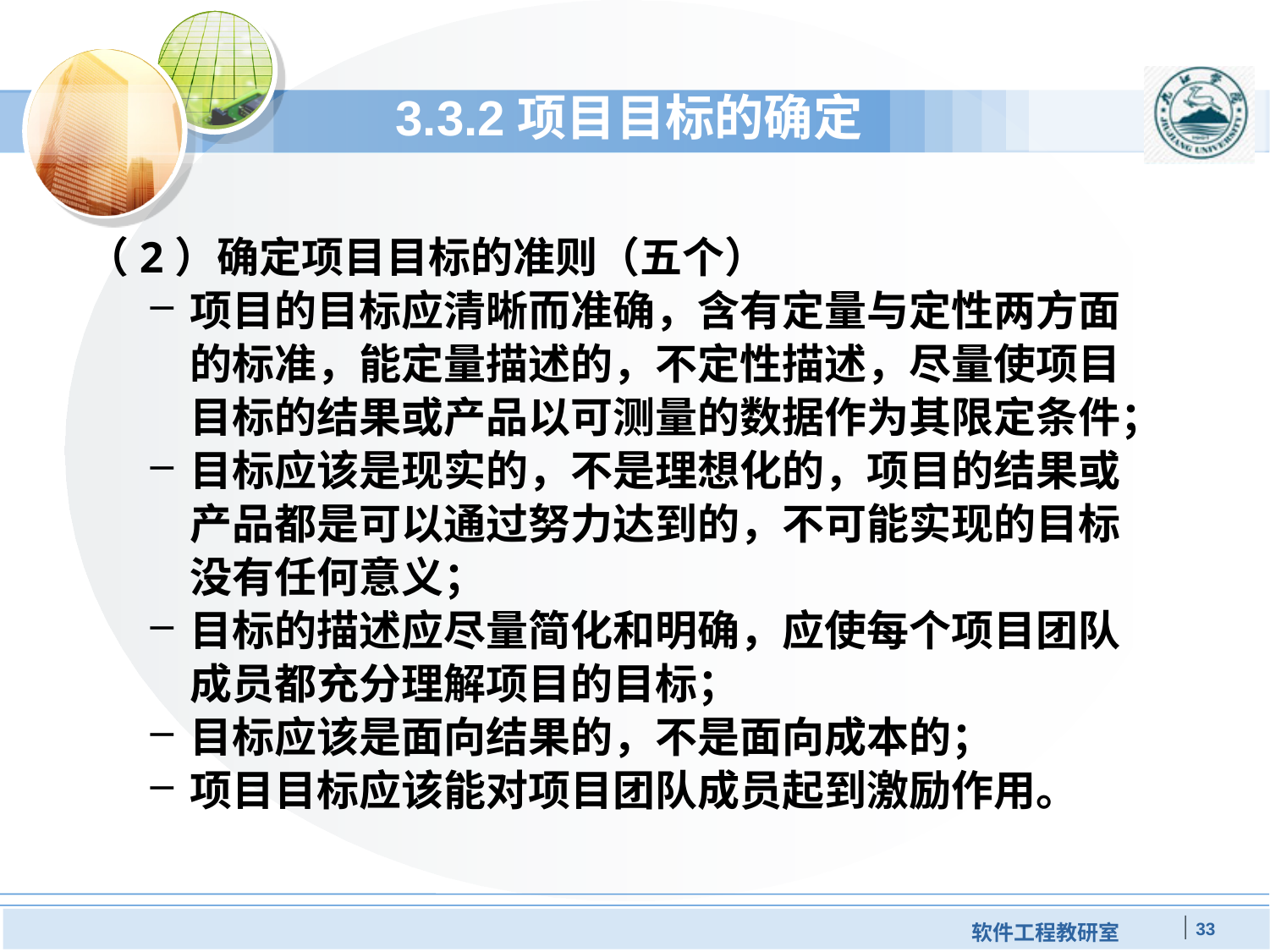

# 3.3.2项目目标的确定
（2）确定项目目标的准则（五个）
项目的目标应清晰而准确，含有定量与定性两方面的标准，能定量描述的，不定性描述，尽量使项目目标的结果或产品以可测量的数据作为其限定条件；
目标应该是现实的，不是理想化的，项目的结果或产品都是可以通过努力达到的，不可能实现的目标没有任何意义；
目标的描述应尽量简化和明确，应使每个项目团队成员都充分理解项目的目标；
目标应该是面向结果的，不是面向成本的；
项目目标应该能对项目团队成员起到激励作用。